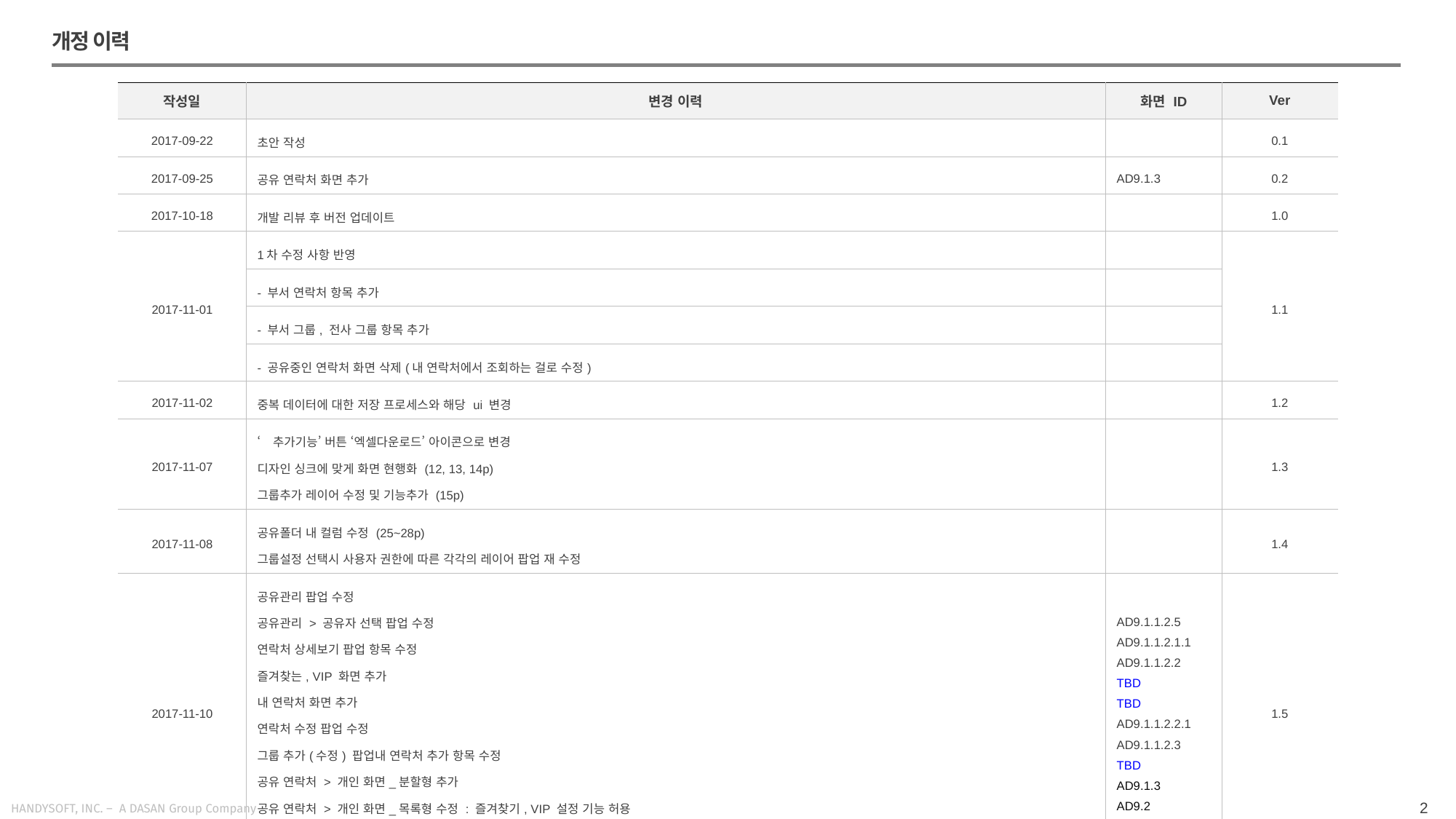

개정 이력
| 작성일 | 변경 이력 | 화면 ID | Ver |
| --- | --- | --- | --- |
| 2017-09-22 | 초안 작성 |  | 0.1 |
| 2017-09-25 | 공유 연락처 화면 추가 | AD9.1.3 | 0.2 |
| 2017-10-18 | 개발 리뷰 후 버전 업데이트 |  | 1.0 |
| 2017-11-01 | 1차 수정 사항 반영 |  | 1.1 |
|  | - 부서 연락처 항목 추가 |  |  |
|  | - 부서 그룹, 전사 그룹 항목 추가 |  |  |
|  | - 공유중인 연락처 화면 삭제(내 연락처에서 조회하는 걸로 수정) |  |  |
| 2017-11-02 | 중복 데이터에 대한 저장 프로세스와 해당 ui 변경 |  | 1.2 |
| 2017-11-07 | ‘추가기능’ 버튼 ‘엑셀다운로드’ 아이콘으로 변경 디자인 싱크에 맞게 화면 현행화 (12, 13, 14p) 그룹추가 레이어 수정 및 기능추가 (15p) |  | 1.3 |
| 2017-11-08 | 공유폴더 내 컬럼 수정 (25~28p) 그룹설정 선택시 사용자 권한에 따른 각각의 레이어 팝업 재 수정 |  | 1.4 |
| 2017-11-10 | 공유관리 팝업 수정 공유관리 > 공유자 선택 팝업 수정 연락처 상세보기 팝업 항목 수정 즐겨찾는, VIP 화면 추가 내 연락처 화면 추가 연락처 수정 팝업 수정 그룹 추가(수정) 팝업내 연락처 추가 항목 수정 공유 연락처 > 개인 화면\_분할형 추가 공유 연락처 > 개인 화면\_목록형 수정 : 즐겨찾기, VIP 설정 기능 허용 조직도 : 수정 : 즐겨찾기, VIP 설정 기능 허용 | AD9.1.1.2.5 AD9.1.1.2.1.1 AD9.1.1.2.2 TBD TBD AD9.1.1.2.2.1 AD9.1.1.2.3 TBD AD9.1.3 AD9.2 | 1.5 |